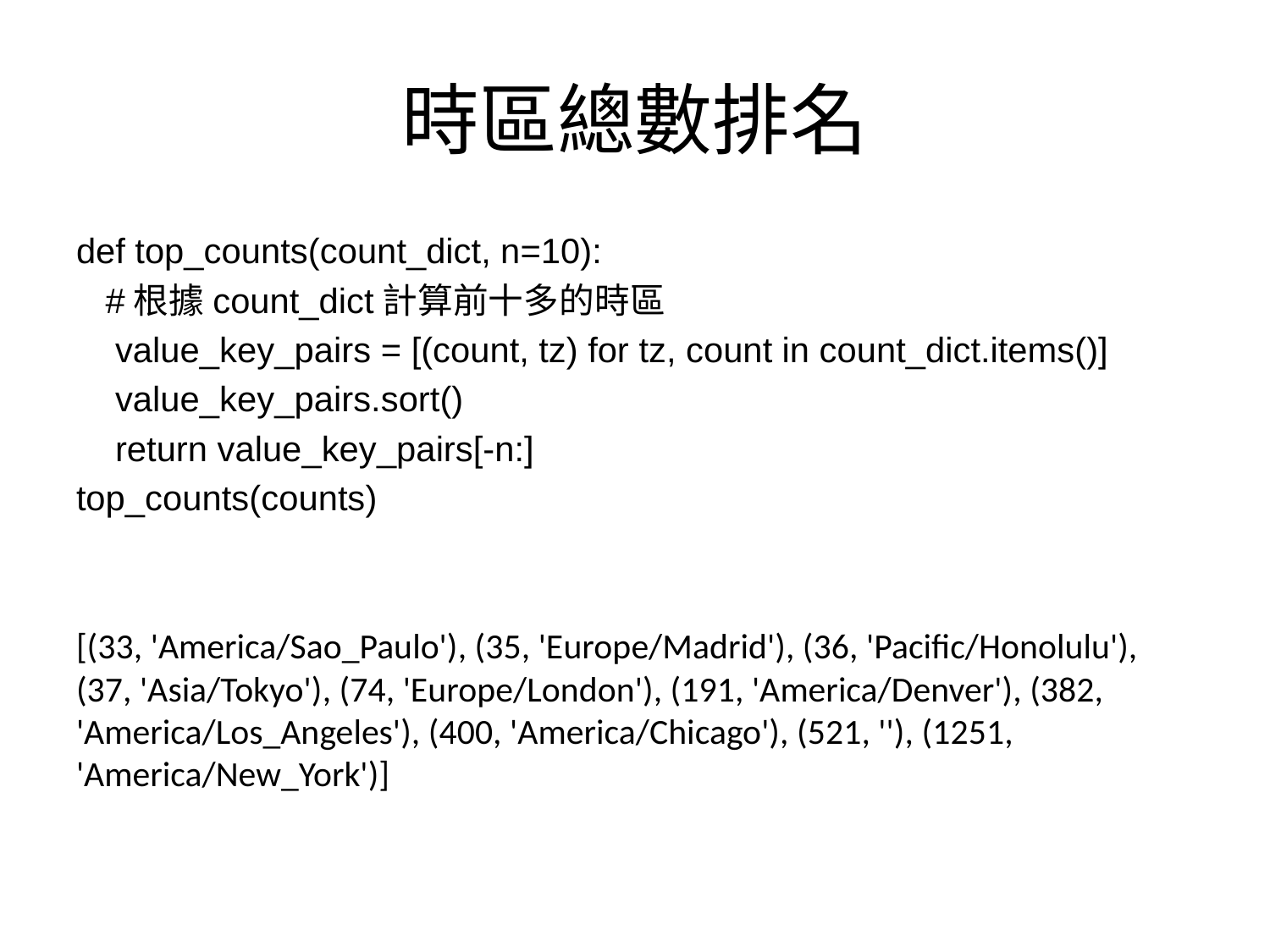

# 時區總數排名
def top_counts(count_dict, n=10):
   #根據count_dict計算前十多的時區
    value_key_pairs = [(count, tz) for tz, count in count_dict.items()]
    value_key_pairs.sort()
    return value_key_pairs[-n:]
top_counts(counts)

[(33, 'America/Sao_Paulo'), (35, 'Europe/Madrid'), (36, 'Pacific/Honolulu'), (37, 'Asia/Tokyo'), (74, 'Europe/London'), (191, 'America/Denver'), (382, 'America/Los_Angeles'), (400, 'America/Chicago'), (521, ''), (1251, 'America/New_York')]